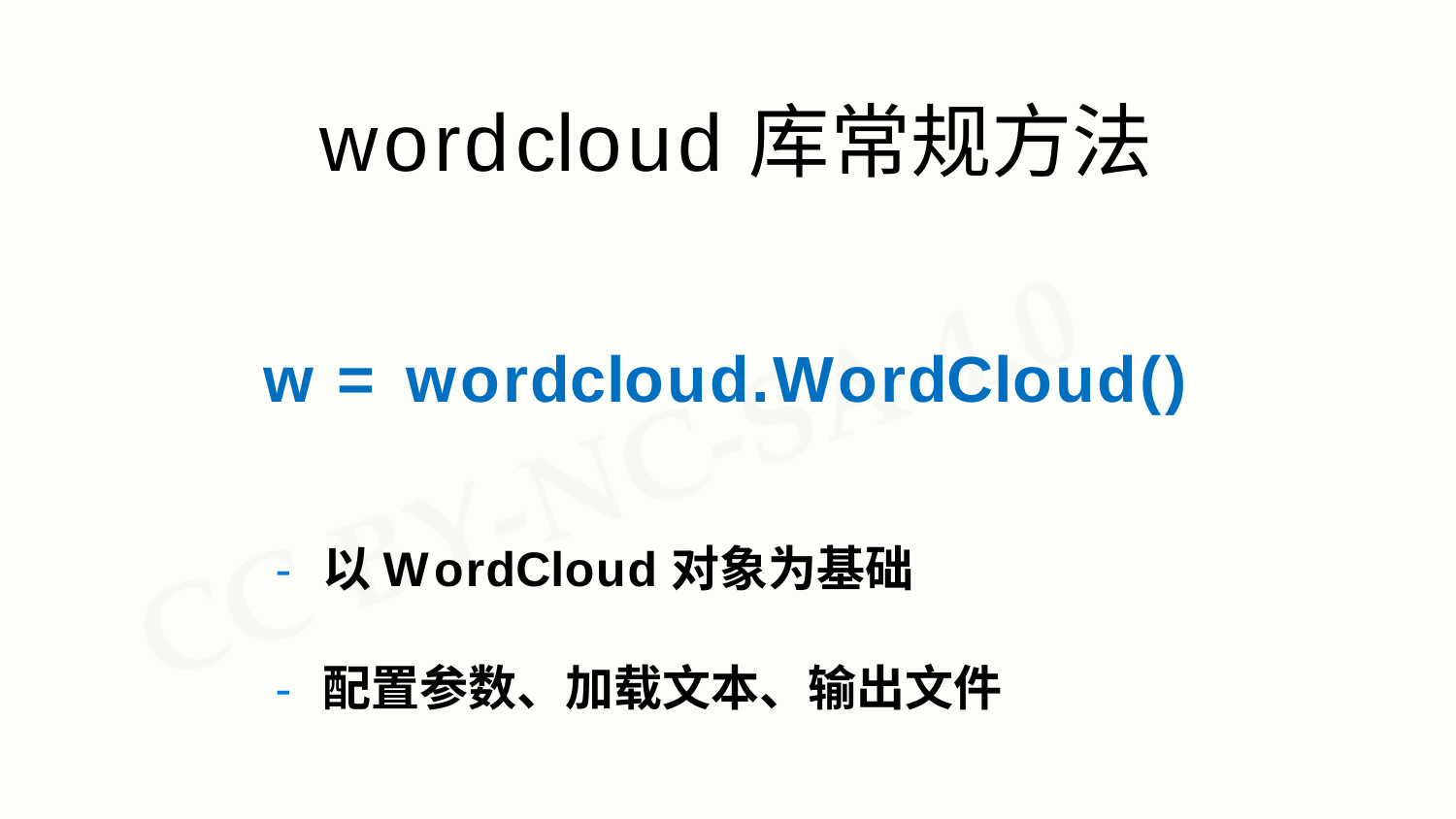

# wordcloud库常规方法

w = wordcloud.WordCloud()

- 以WordCloud对象为基础

- 配置参数、加载文本、输出文件